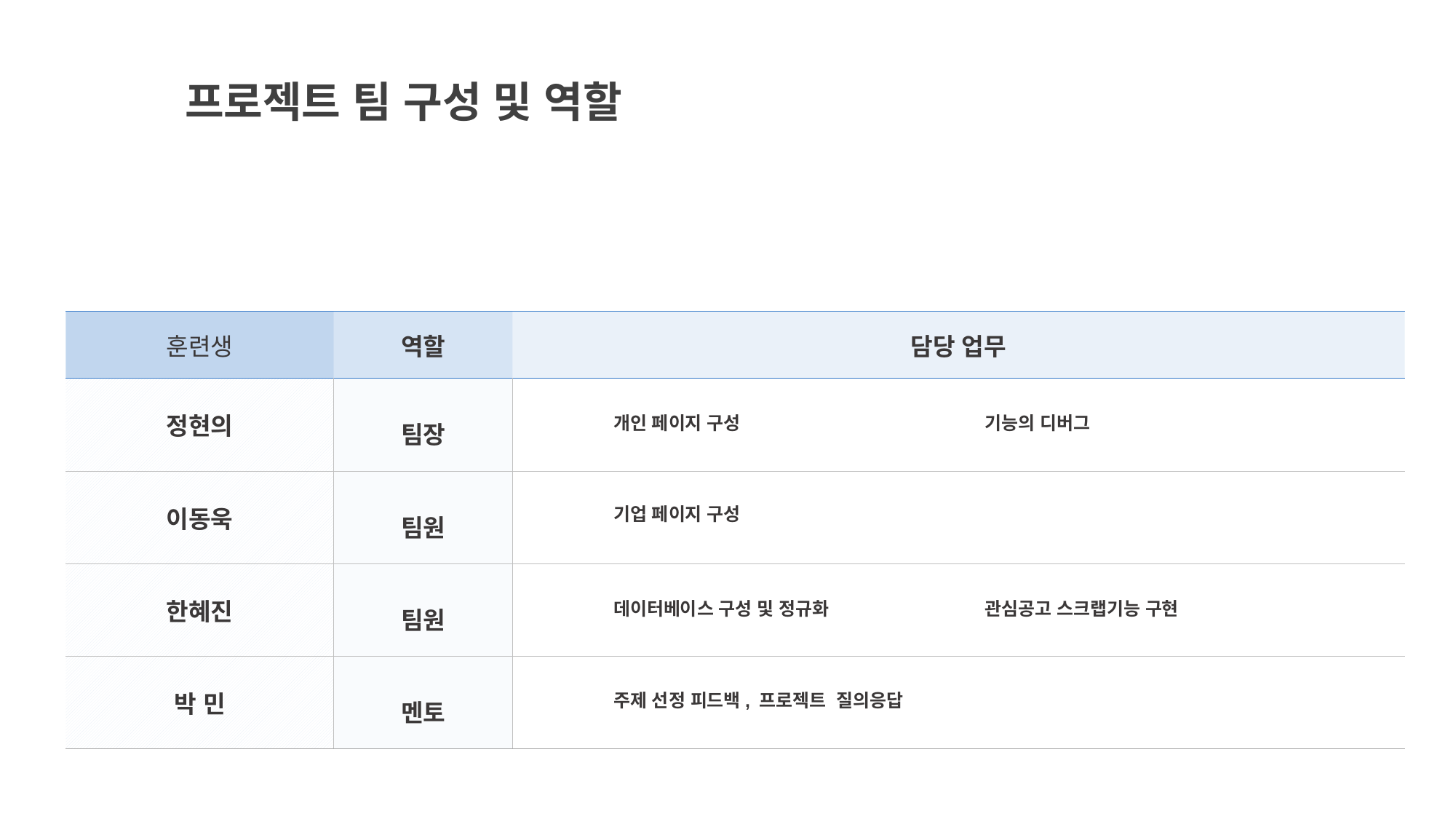

프로젝트 팀 구성 및 역할
| 훈련생 | 역할 | 담당 업무 |
| --- | --- | --- |
| 정현의 | 팀장 |  |
| 이동욱 | 팀원 |  |
| 한혜진 | 팀원 |  |
| 박 민 | 멘토 |  |
개인 페이지 구성
기능의 디버그
기업 페이지 구성
데이터베이스 구성 및 정규화
관심공고 스크랩기능 구현
주제 선정 피드백, 프로젝트  질의응답